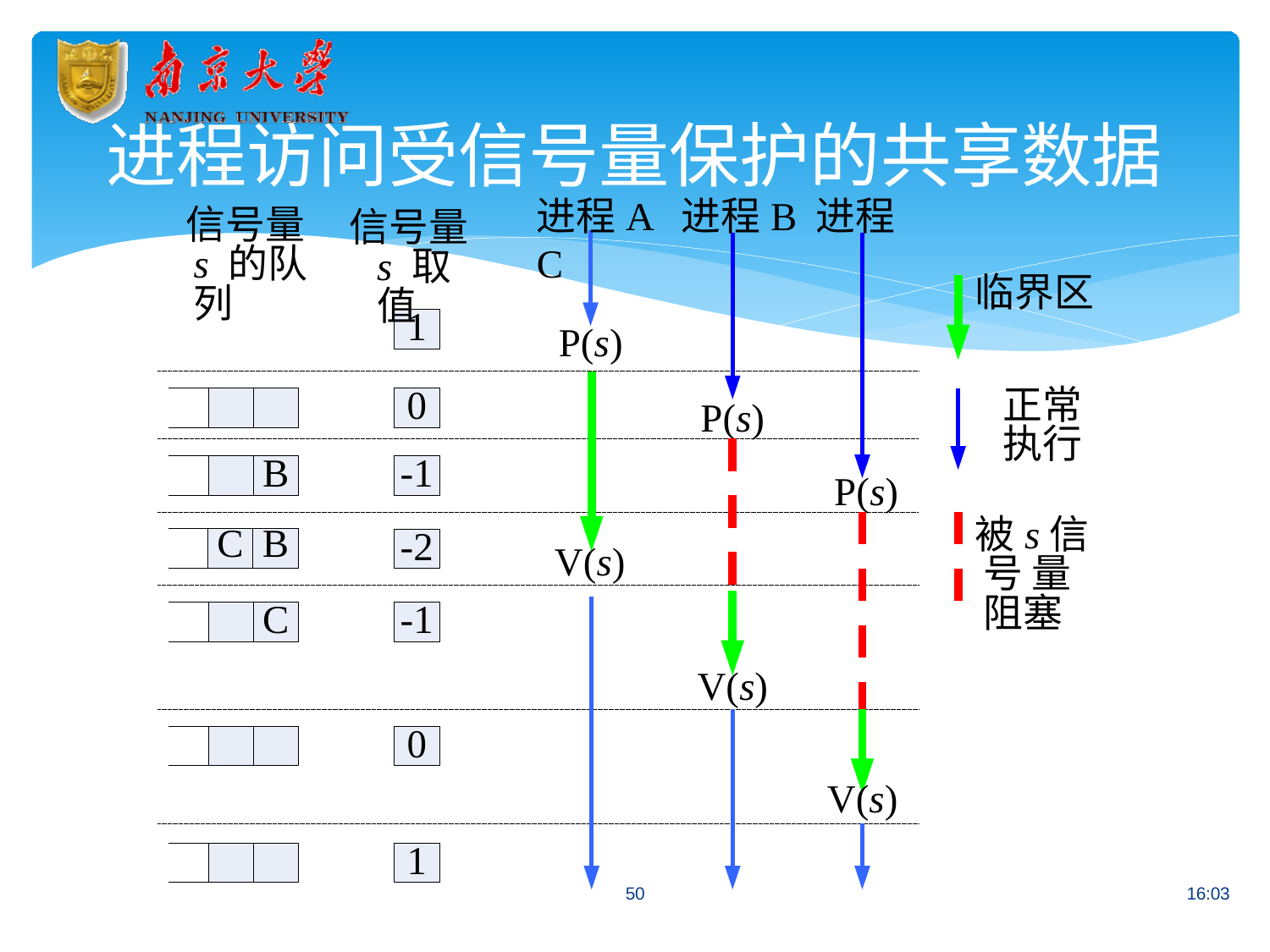

# 进程访问受信号量保护的共享数据
进程A	进程B	进程C
信号量s 的队列
信号量s 取值

临界区

1
P(s)

正常 执行

0

P(s)

B
-1

P(s)

被s信号 量阻塞

-2
|  | C | B |
| --- | --- | --- |

V(s)

C

-1

V(s)

0

V(s)

1

50
16:03